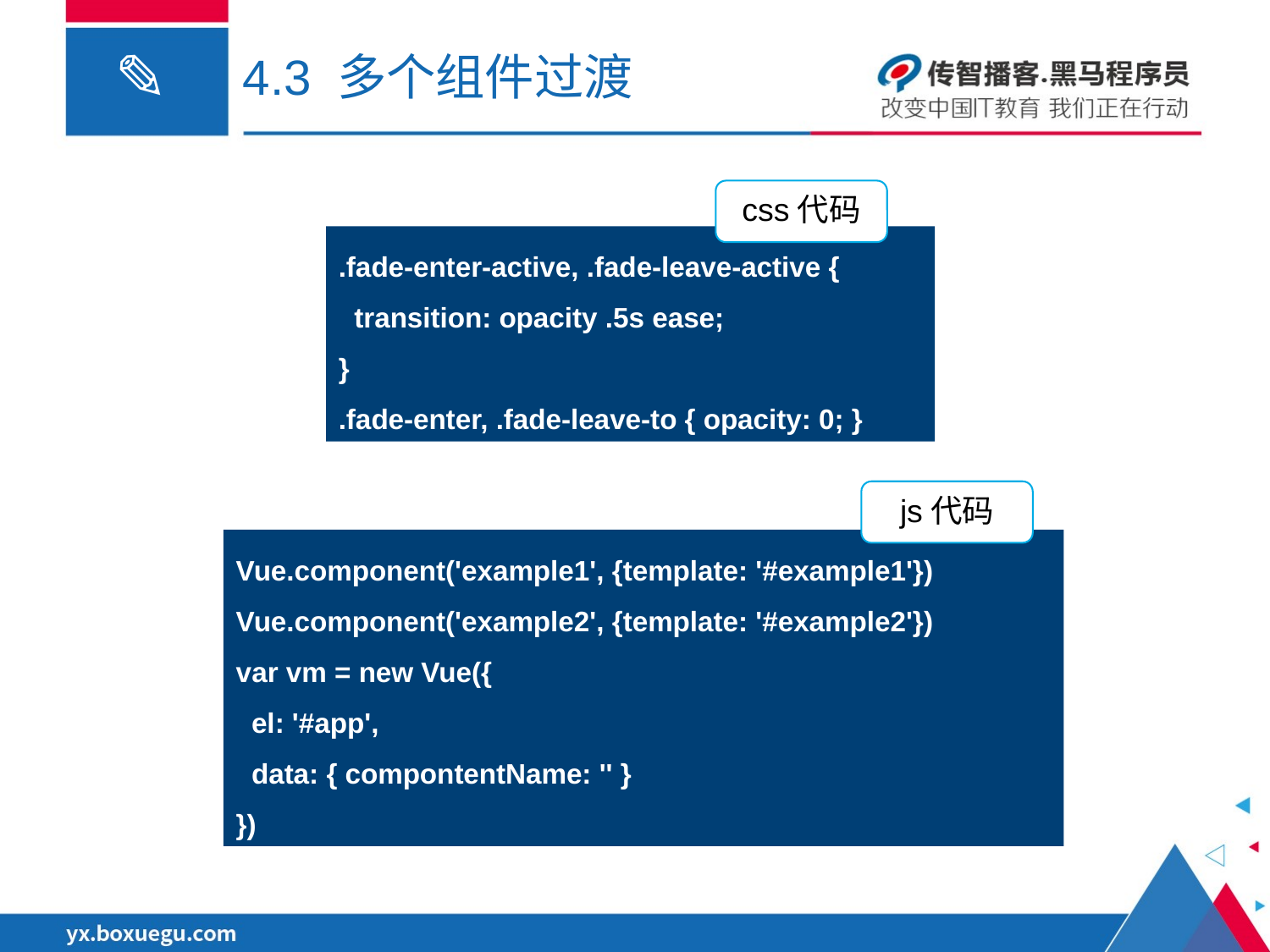

# 4.3 多个组件过渡
css代码
.fade-enter-active, .fade-leave-active {
  transition: opacity .5s ease;
}
.fade-enter, .fade-leave-to { opacity: 0; }
js代码
Vue.component('example1', {template: '#example1'})
Vue.component('example2', {template: '#example2'})
var vm = new Vue({
  el: '#app',
  data: { compontentName: '' }
})